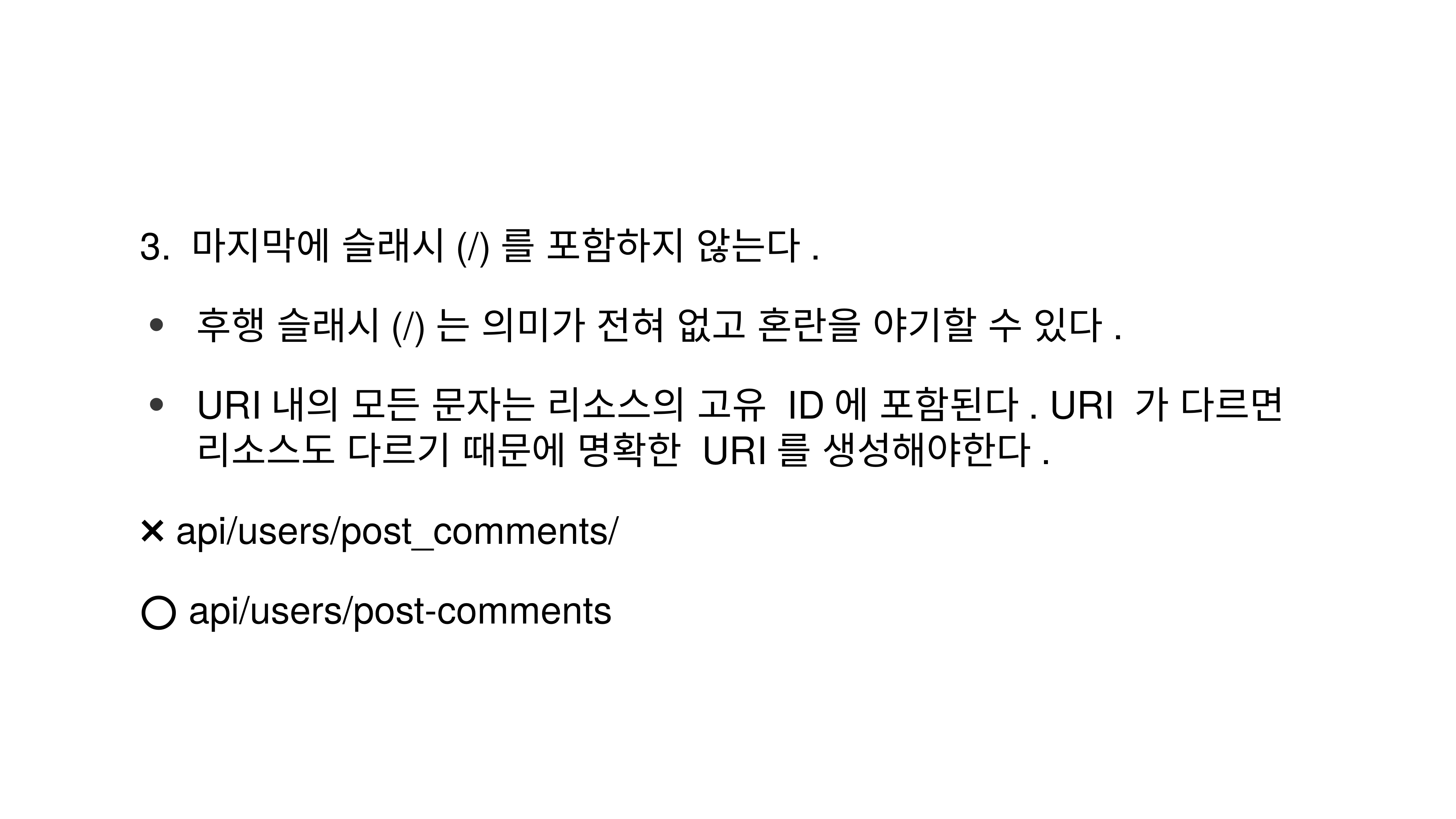

3. 마지막에 슬래시(/)를 포함하지 않는다.
후행 슬래시(/)는 의미가 전혀 없고 혼란을 야기할 수 있다.
URI내의 모든 문자는 리소스의 고유 ID에 포함된다. URI 가 다르면 리소스도 다르기 때문에 명확한 URI를 생성해야한다.
❌ api/users/post_comments/
⭕ api/users/post-comments